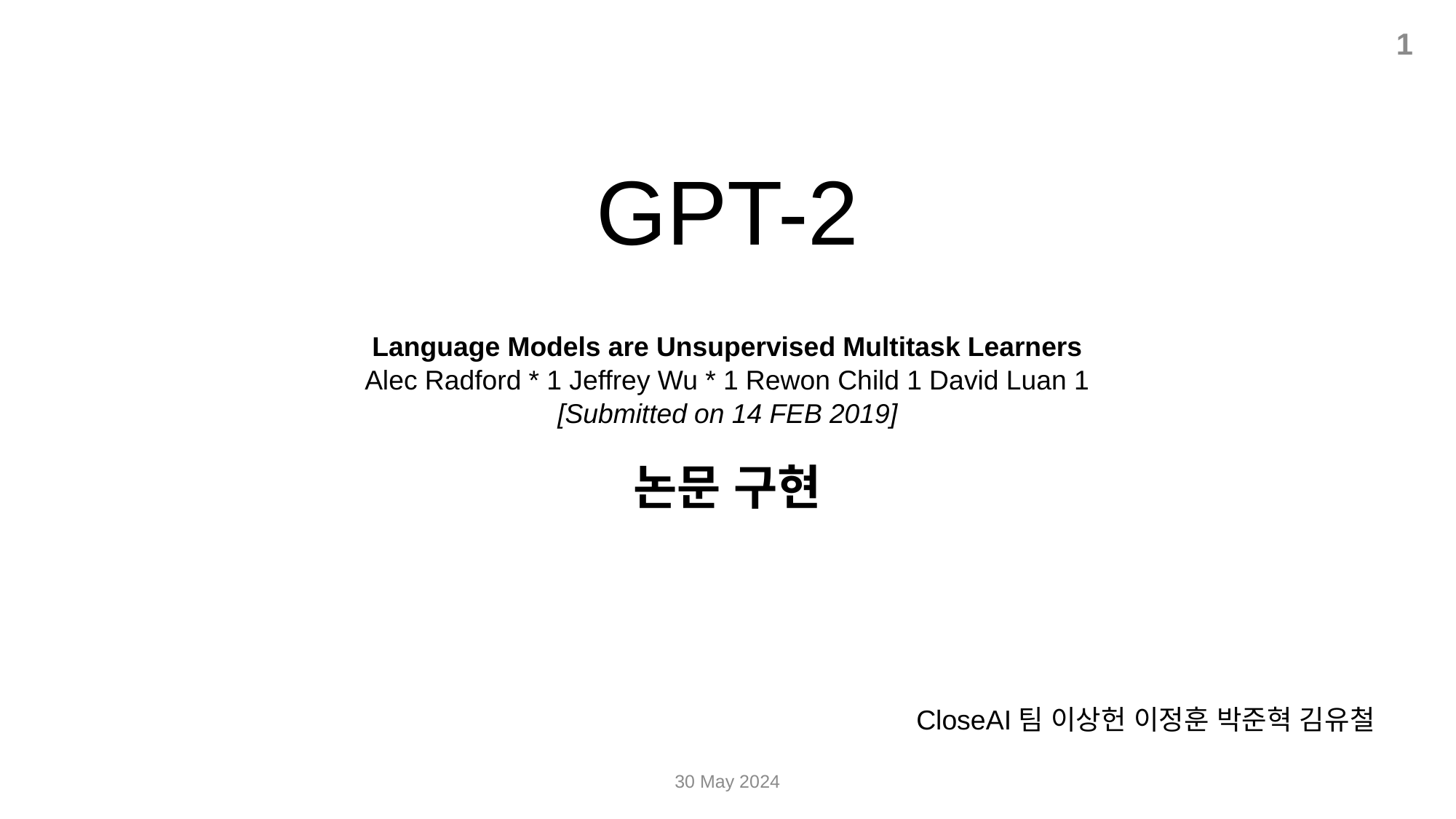

1
# GPT-2
Language Models are Unsupervised Multitask Learners
Alec Radford * 1 Jeffrey Wu * 1 Rewon Child 1 David Luan 1
[Submitted on 14 FEB 2019]

논문 구현

CloseAI팀 이상헌 이정훈 박준혁 김유철
30 May 2024